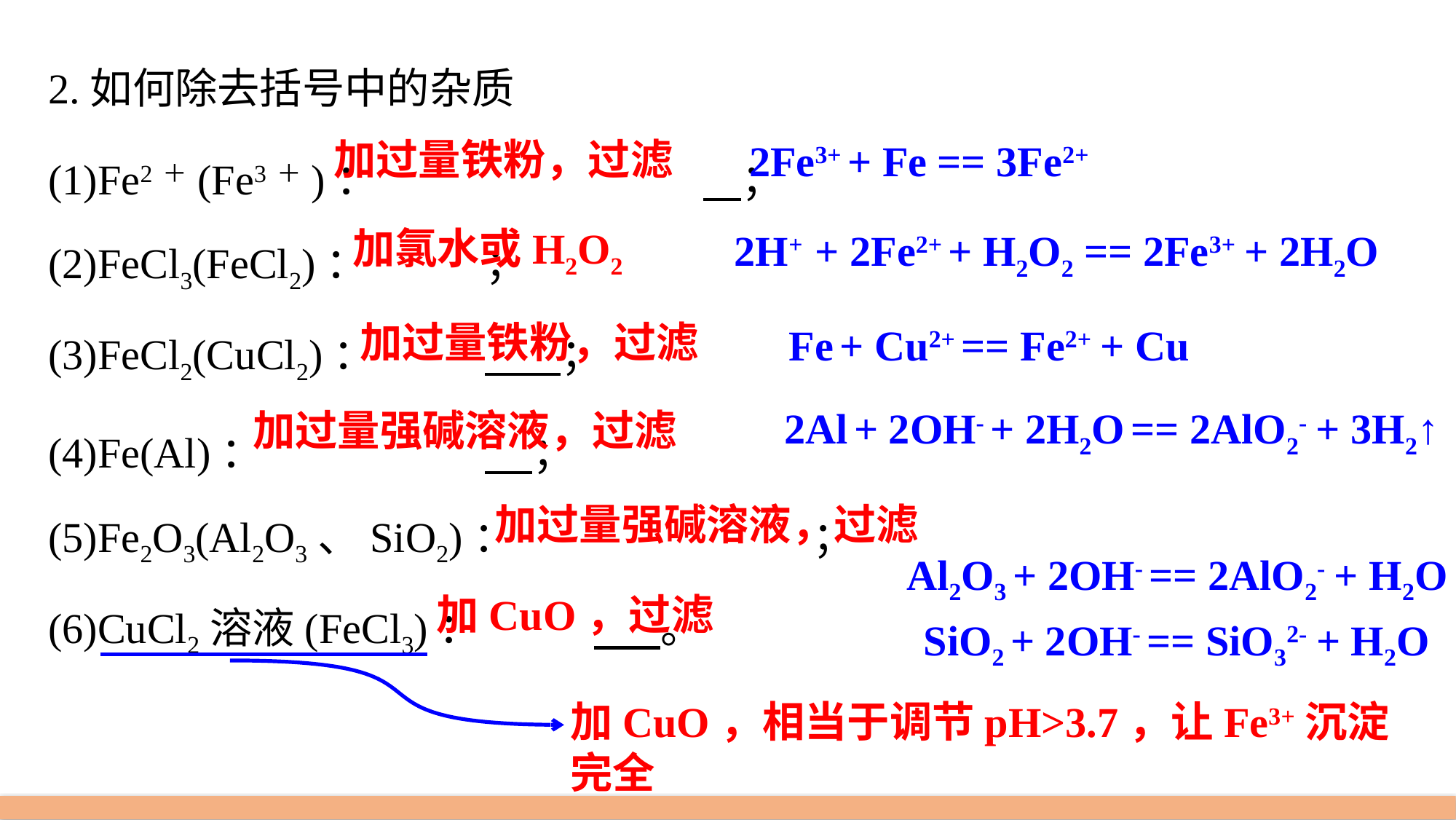

2.如何除去括号中的杂质
(1)Fe2＋(Fe3＋)：			    ；
(2)FeCl3(FeCl2)：		；
(3)FeCl2(CuCl2)：		        ；
(4)Fe(Al)：			     ；
(5)Fe2O3(Al2O3、SiO2)：			；
(6)CuCl2溶液(FeCl3)：		       。
加过量铁粉，过滤
2Fe3+ + Fe == 3Fe2+
加氯水或H2O2
2H+  + 2Fe2+ + H2O2 == 2Fe3+ + 2H2O
加过量铁粉，过滤
Fe + Cu2+ == Fe2+ + Cu
2Al + 2OH- + 2H2O == 2AlO2- + 3H2↑
加过量强碱溶液，过滤
加过量强碱溶液，过滤
Al2O3 + 2OH- == 2AlO2- + H2O
加CuO，过滤
SiO2 + 2OH- == SiO32- + H2O
加CuO，相当于调节pH>3.7，让Fe3+沉淀完全